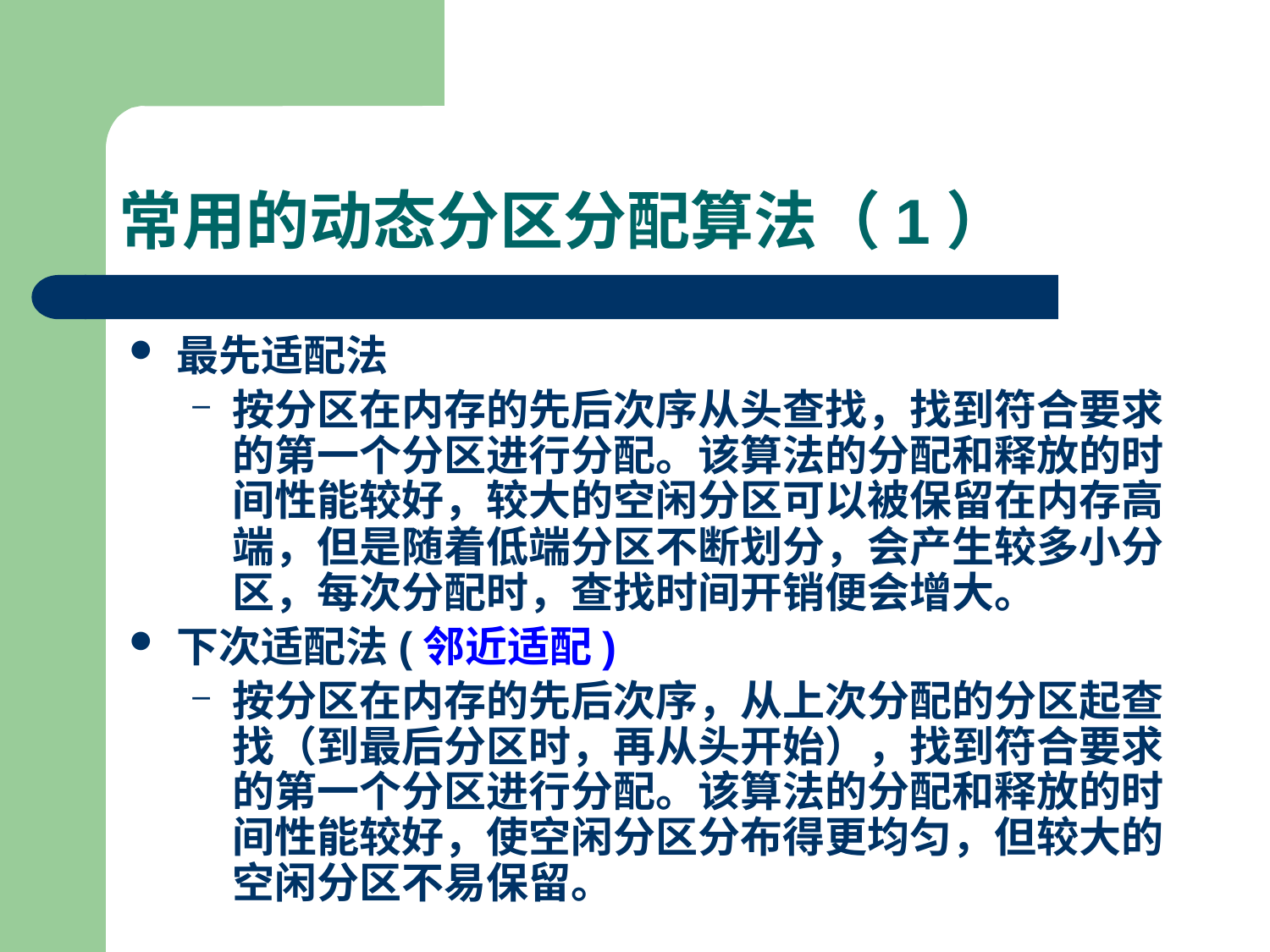

# 常用的动态分区分配算法（1）
最先适配法
按分区在内存的先后次序从头查找，找到符合要求的第一个分区进行分配。该算法的分配和释放的时间性能较好，较大的空闲分区可以被保留在内存高端，但是随着低端分区不断划分，会产生较多小分区，每次分配时，查找时间开销便会增大。
下次适配法(邻近适配)
按分区在内存的先后次序，从上次分配的分区起查找（到最后分区时，再从头开始），找到符合要求的第一个分区进行分配。该算法的分配和释放的时间性能较好，使空闲分区分布得更均匀，但较大的空闲分区不易保留。